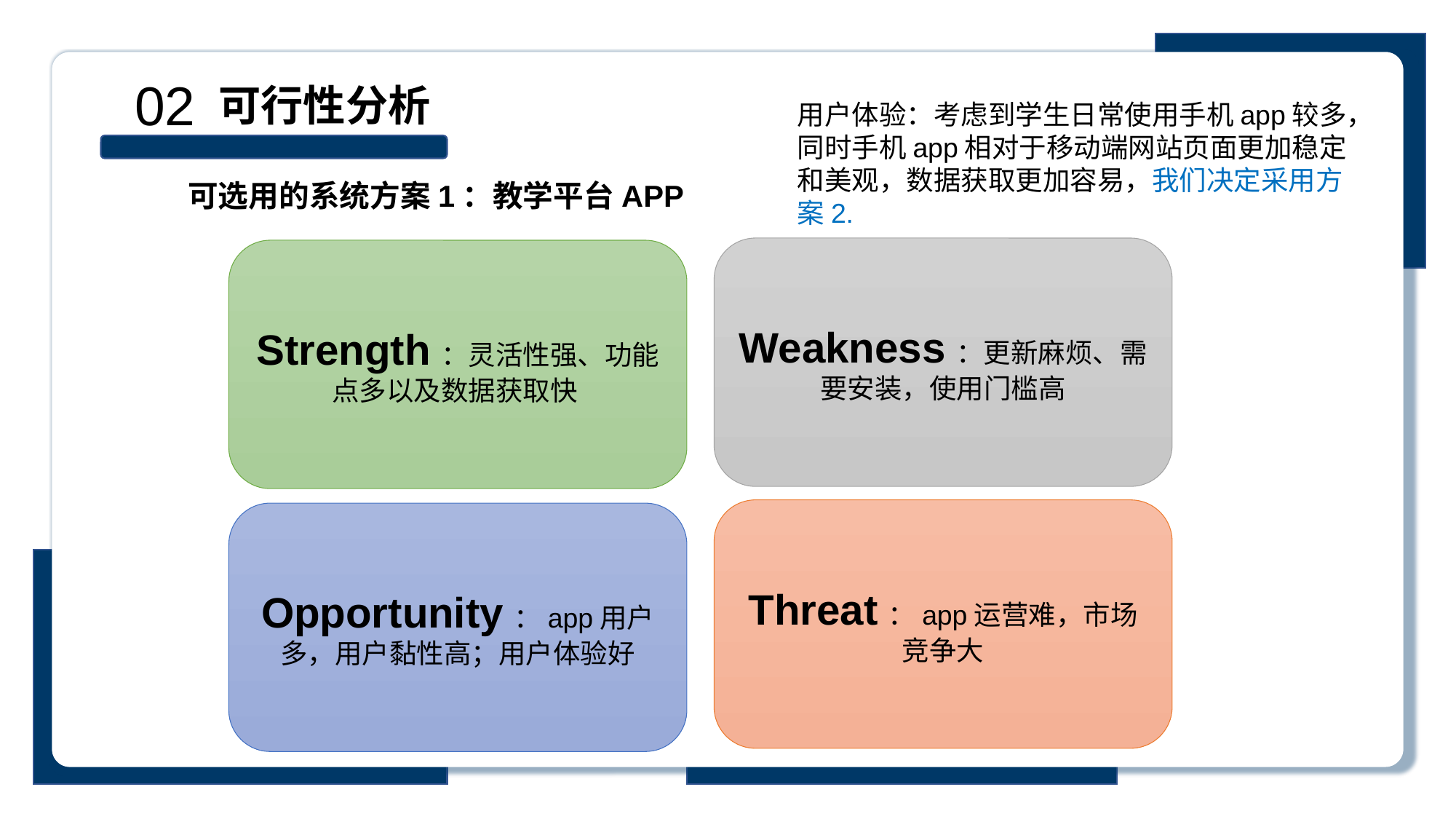

02
可行性分析
用户体验：考虑到学生日常使用手机app较多，同时手机app相对于移动端网站页面更加稳定和美观，数据获取更加容易，我们决定采用方案2.

可选用的系统方案1：教学平台APP
Weakness：更新麻烦、需要安装，使用门槛高
Strength：灵活性强、功能点多以及数据获取快
Threat：app运营难，市场竞争大
Opportunity：app用户多，用户黏性高；用户体验好